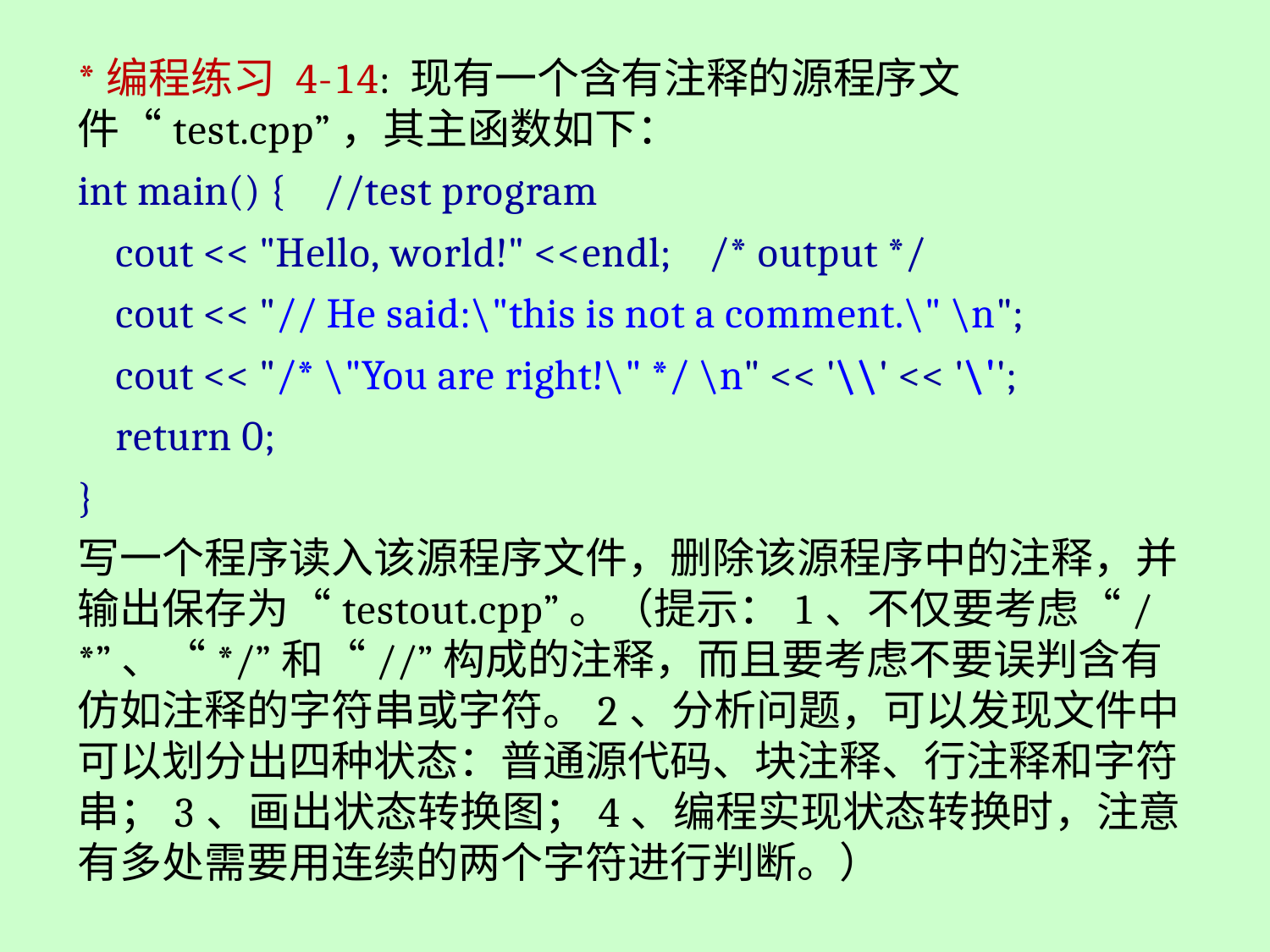

*编程练习 4-14: 现有一个含有注释的源程序文件“test.cpp”，其主函数如下：
int main() {    //test program
    cout << "Hello, world!" <<endl;    /* output */
    cout << "// He said:\"this is not a comment.\" \n";
    cout << "/* \"You are right!\" */ \n" << '\\' << '\'';
    return 0;
}
写一个程序读入该源程序文件，删除该源程序中的注释，并输出保存为“testout.cpp”。（提示：1、不仅要考虑“/*”、“*/”和“//”构成的注释，而且要考虑不要误判含有仿如注释的字符串或字符。2、分析问题，可以发现文件中可以划分出四种状态：普通源代码、块注释、行注释和字符串；3、画出状态转换图；4、编程实现状态转换时，注意有多处需要用连续的两个字符进行判断。）
121